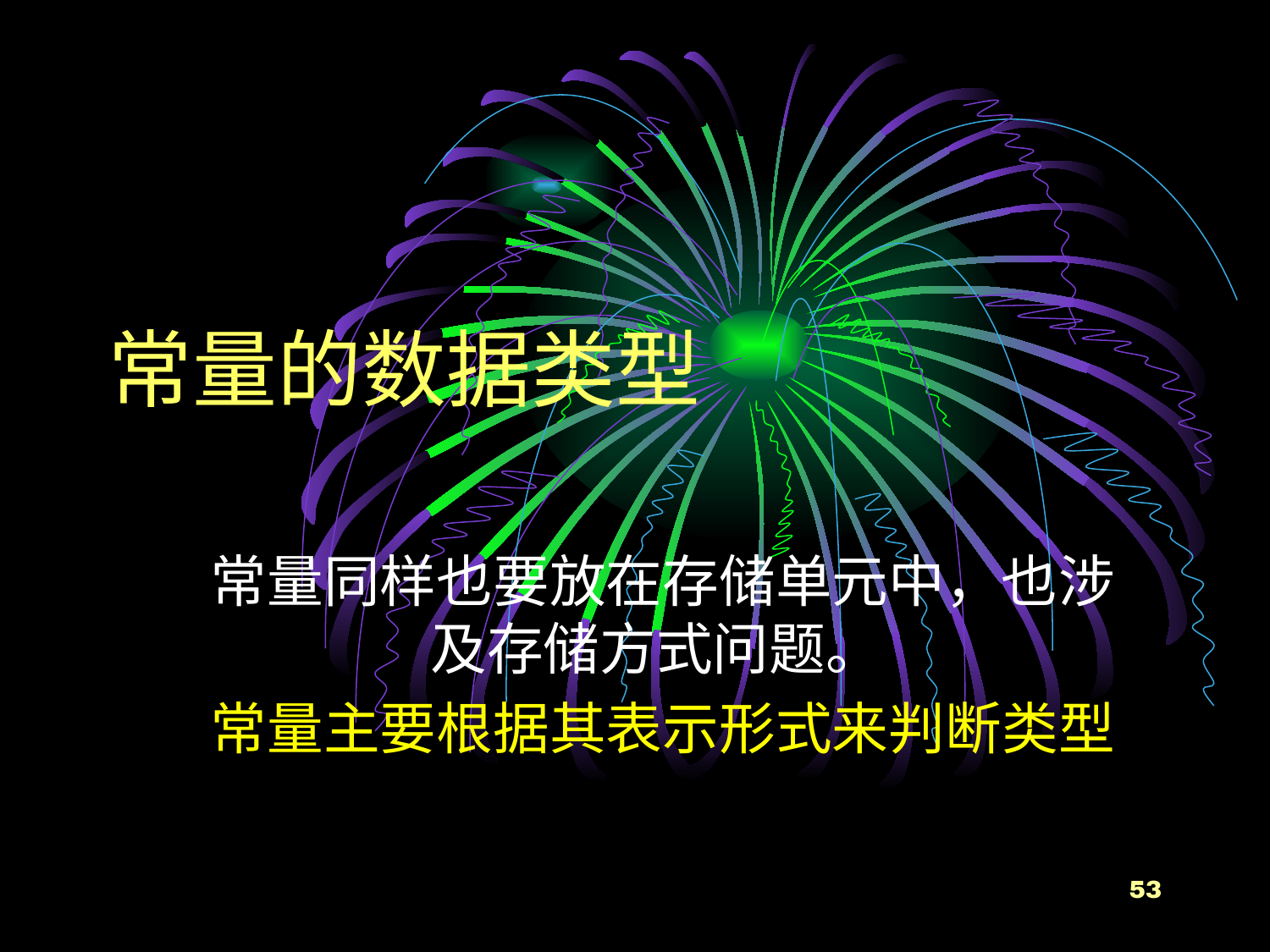

# 常量的数据类型
常量同样也要放在存储单元中，也涉及存储方式问题。
常量主要根据其表示形式来判断类型
53